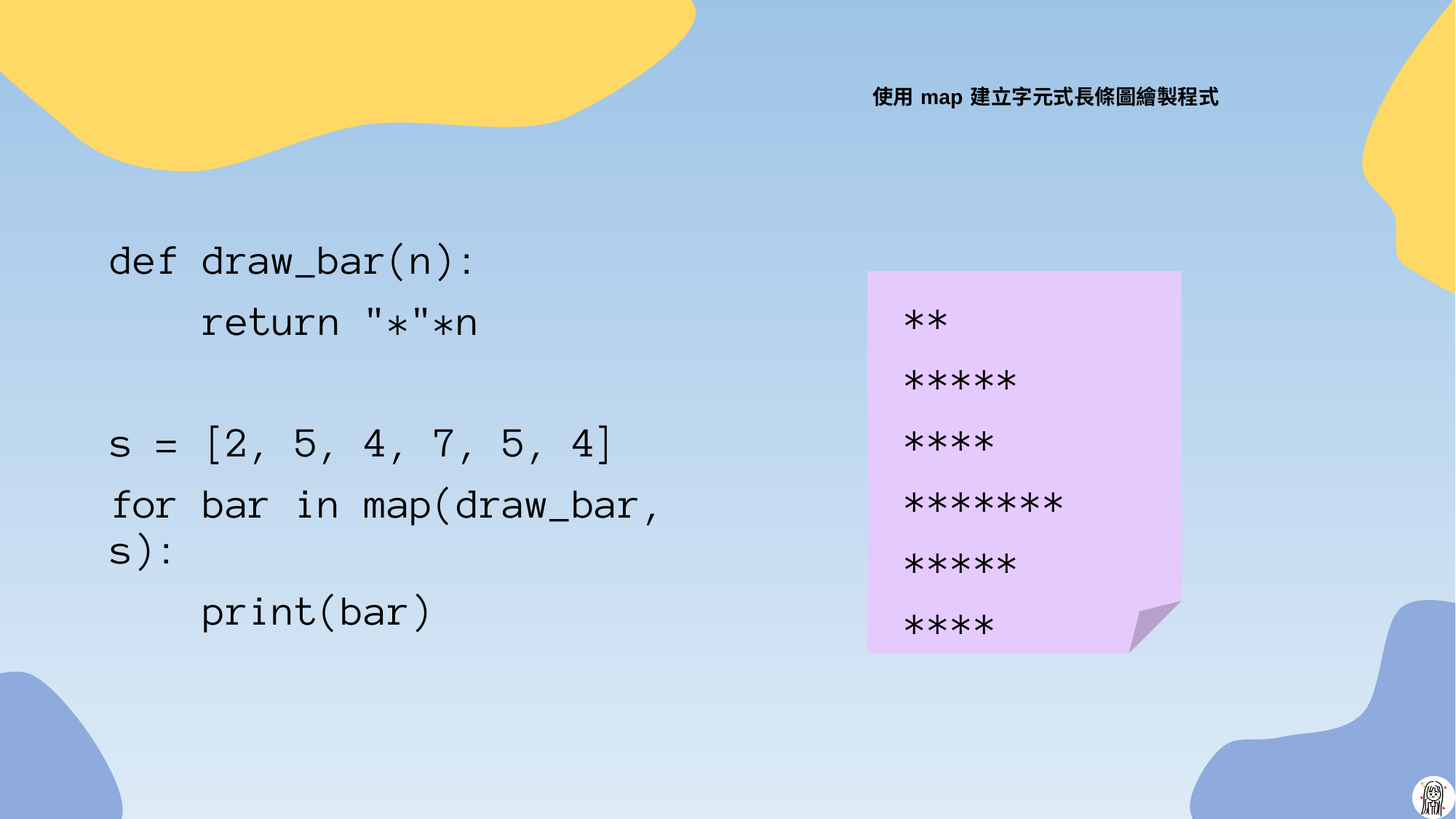

# 使用 map 建立字元式長條圖繪製程式
def draw_bar(n):
    return "*"*n

s = [2, 5, 4, 7, 5, 4]
for bar in map(draw_bar, s):
    print(bar)

**
*****
****
*******
*****
****

25